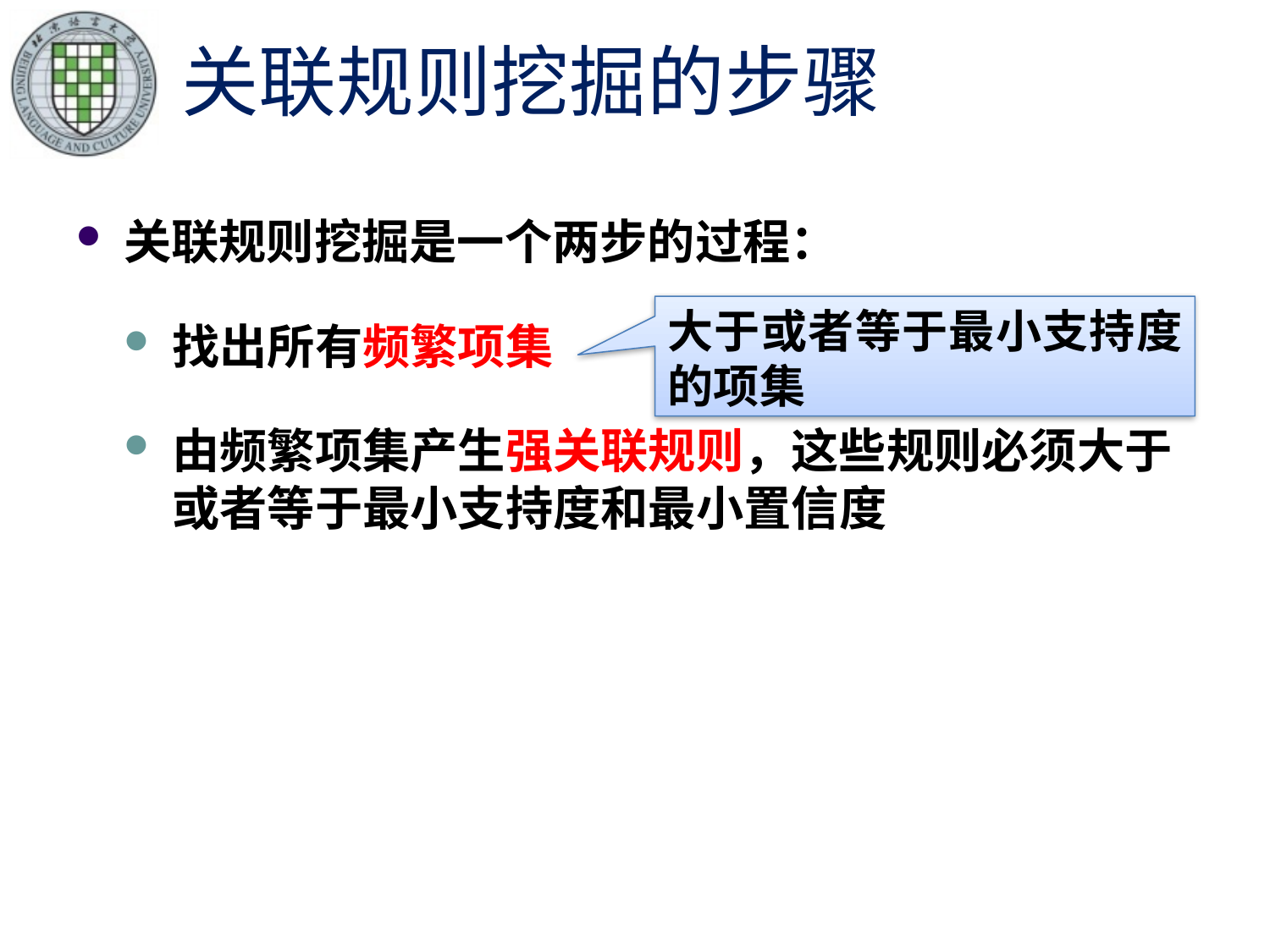

关联规则挖掘的步骤
关联规则挖掘是一个两步的过程：
找出所有频繁项集
由频繁项集产生强关联规则，这些规则必须大于或者等于最小支持度和最小置信度

大于或者等于最小支持度的项集